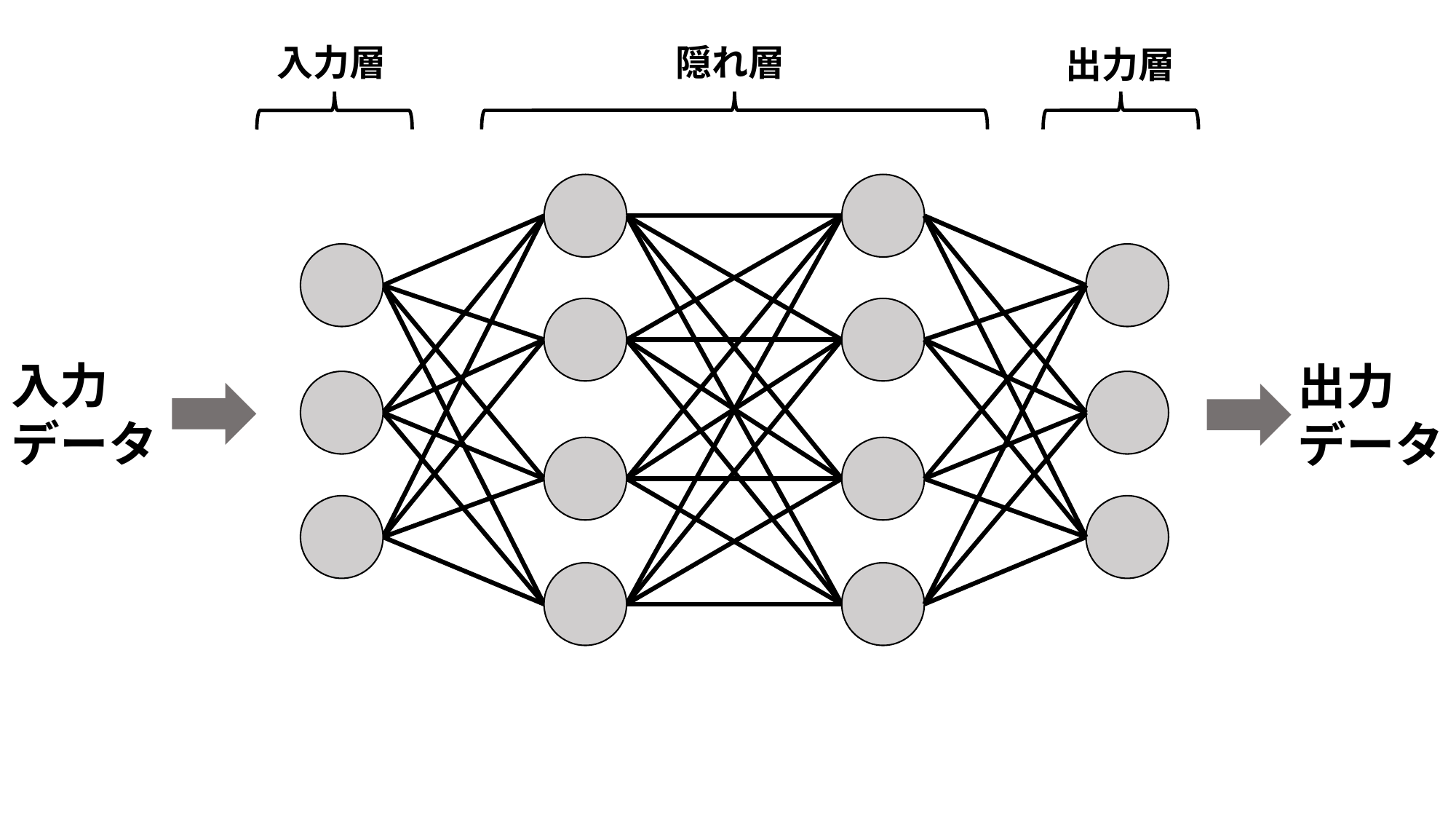

入力層
隠れ層
出力層

入力
データ
出力
データ